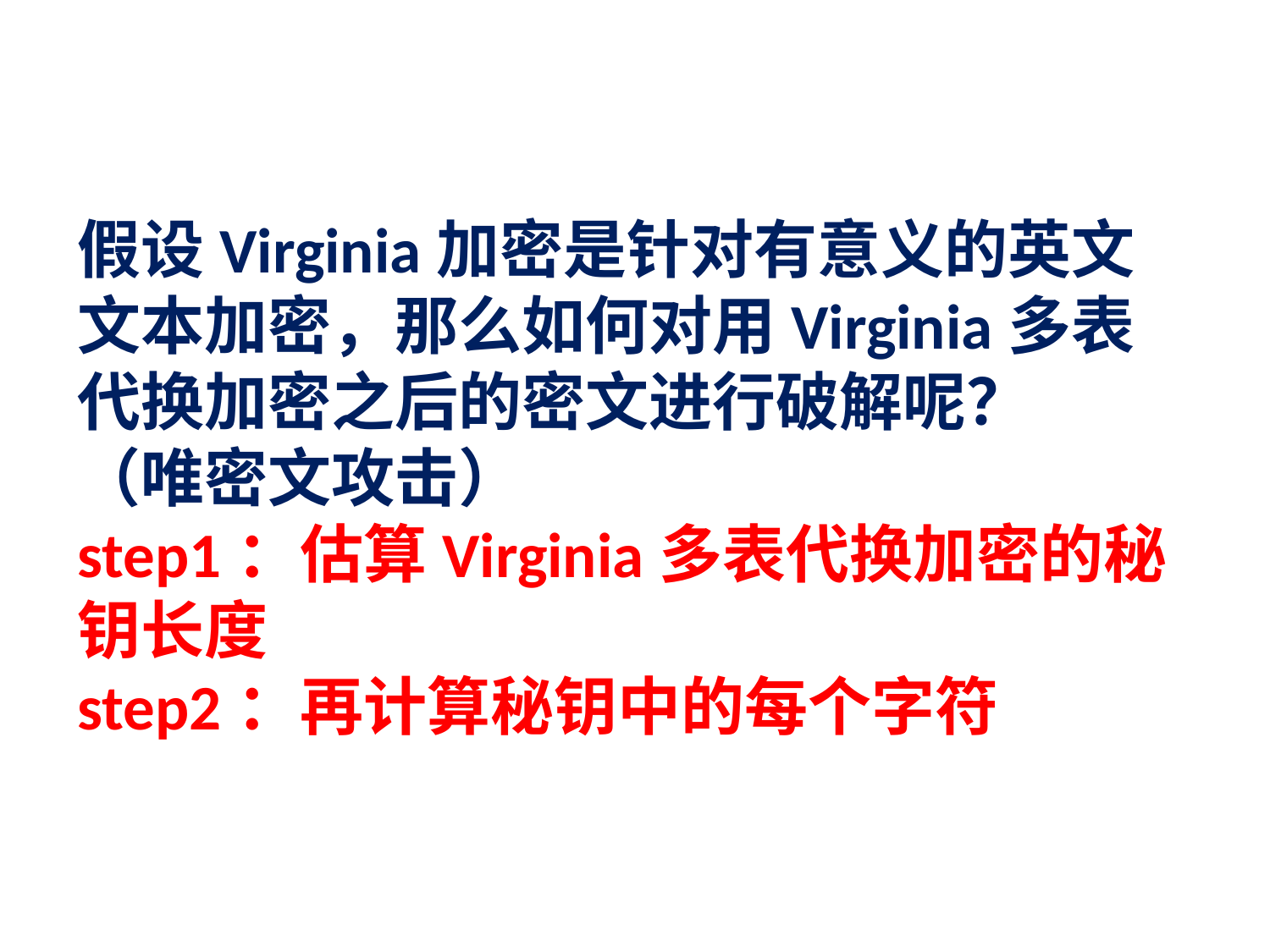

# 假设Virginia加密是针对有意义的英文文本加密，那么如何对用Virginia多表代换加密之后的密文进行破解呢？ （唯密文攻击） step1：估算Virginia多表代换加密的秘钥长度 step2：再计算秘钥中的每个字符